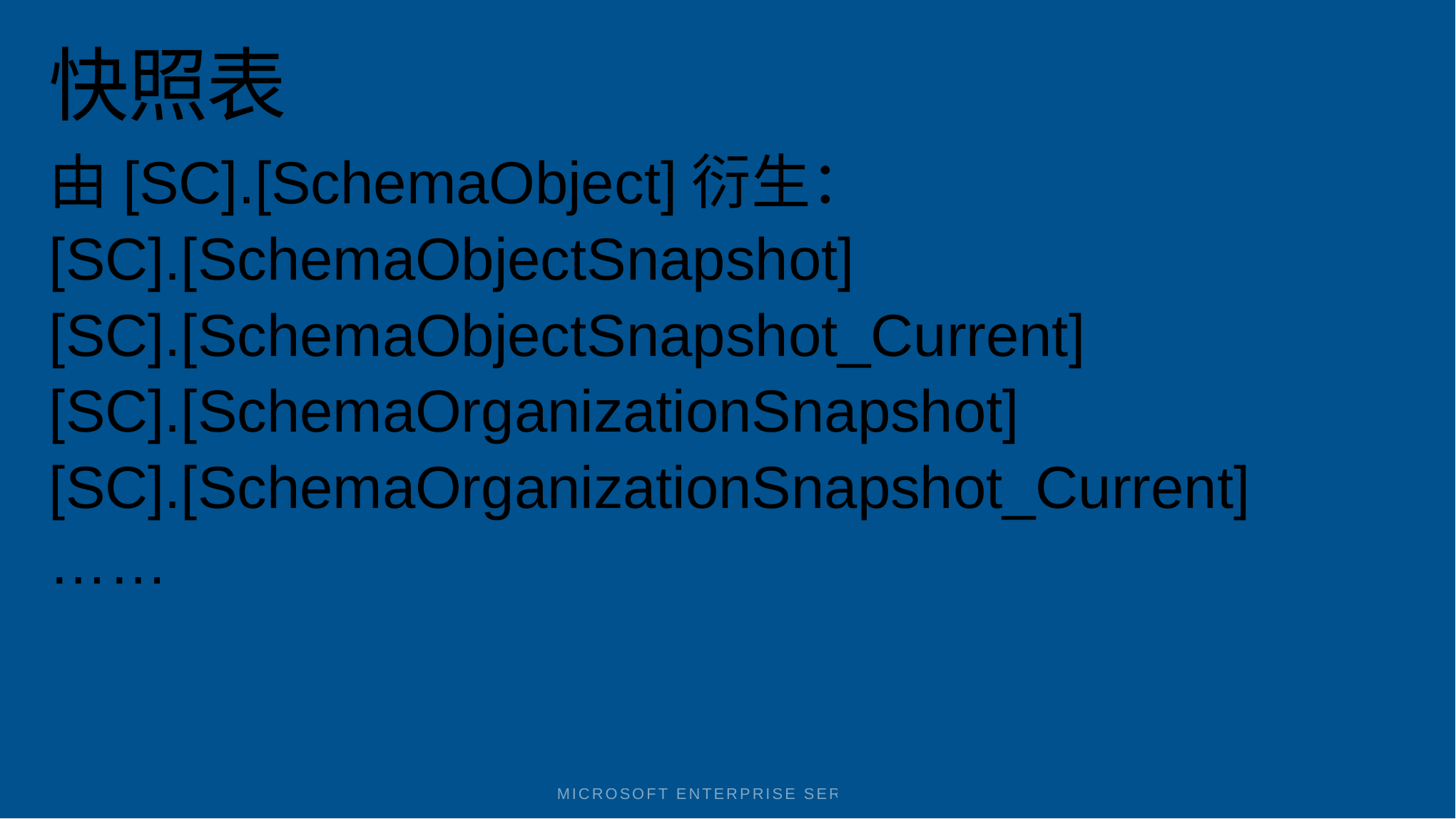

# 快照表
由[SC].[SchemaObject]衍生：
[SC].[SchemaObjectSnapshot]
[SC].[SchemaObjectSnapshot_Current]
[SC].[SchemaOrganizationSnapshot]
[SC].[SchemaOrganizationSnapshot_Current]
……